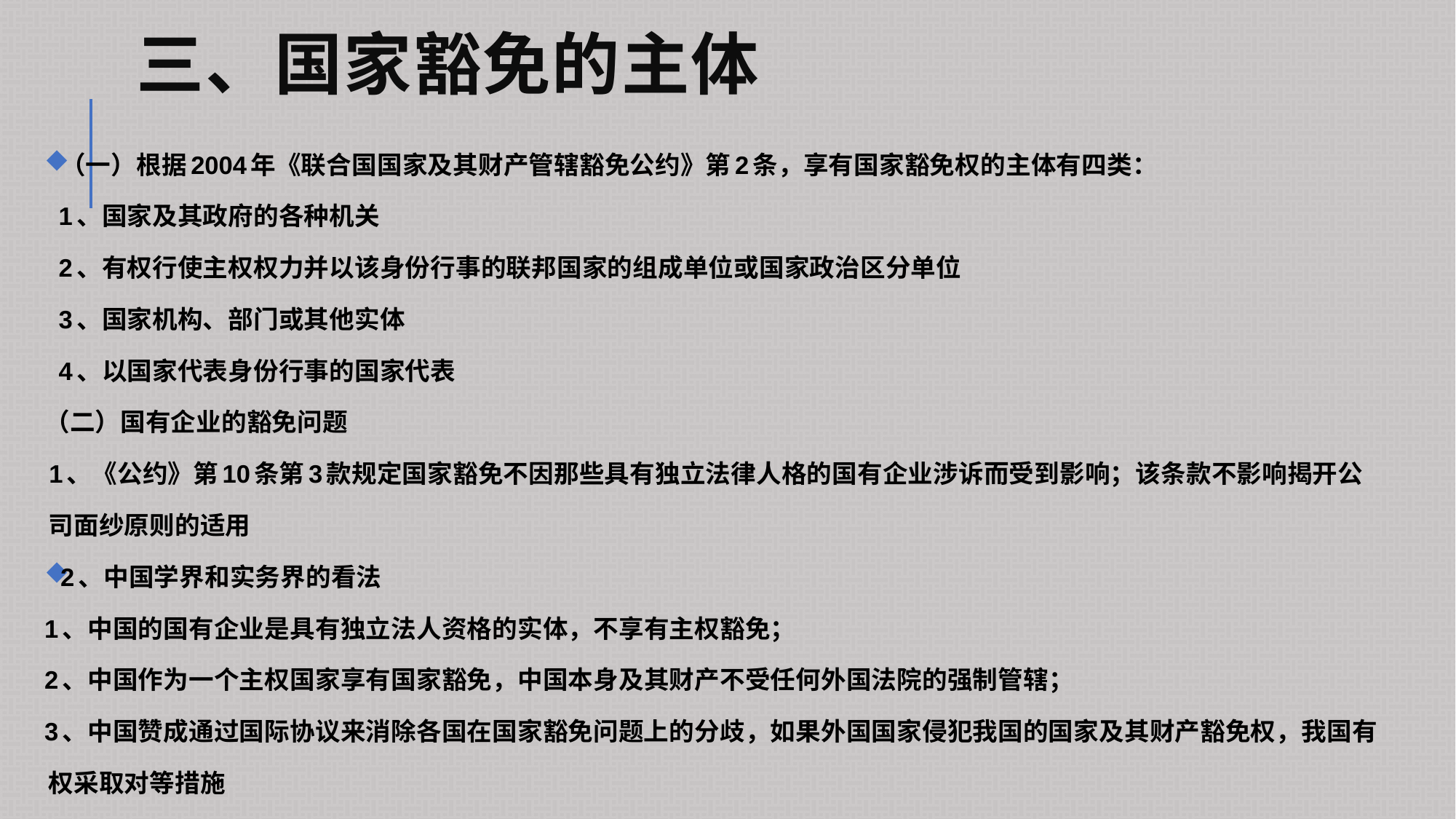

# 三、国家豁免的主体
（一）根据2004年《联合国国家及其财产管辖豁免公约》第2条，享有国家豁免权的主体有四类：
  1、国家及其政府的各种机关
  2、有权行使主权权力并以该身份行事的联邦国家的组成单位或国家政治区分单位
  3、国家机构、部门或其他实体
  4、以国家代表身份行事的国家代表
（二）国有企业的豁免问题
1、《公约》第10条第3款规定国家豁免不因那些具有独立法律人格的国有企业涉诉而受到影响；该条款不影响揭开公司面纱原则的适用
2、中国学界和实务界的看法
1、中国的国有企业是具有独立法人资格的实体，不享有主权豁免；
2、中国作为一个主权国家享有国家豁免，中国本身及其财产不受任何外国法院的强制管辖；
3、中国赞成通过国际协议来消除各国在国家豁免问题上的分歧，如果外国国家侵犯我国的国家及其财产豁免权，我国有权采取对等措施